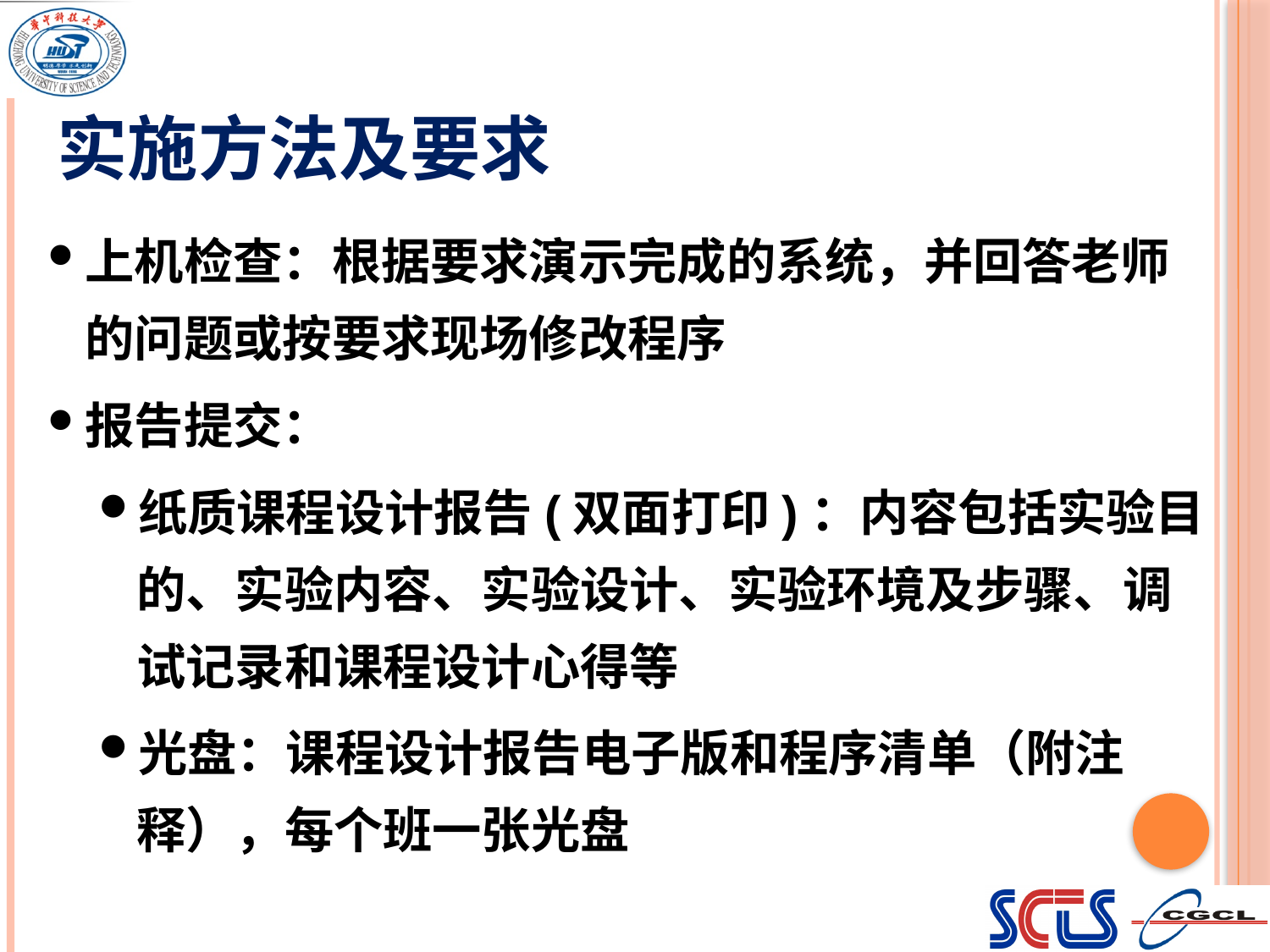

# 实施方法及要求
上机检查：根据要求演示完成的系统，并回答老师的问题或按要求现场修改程序
报告提交：
纸质课程设计报告(双面打印)：内容包括实验目的、实验内容、实验设计、实验环境及步骤、调试记录和课程设计心得等
光盘：课程设计报告电子版和程序清单（附注释），每个班一张光盘
12